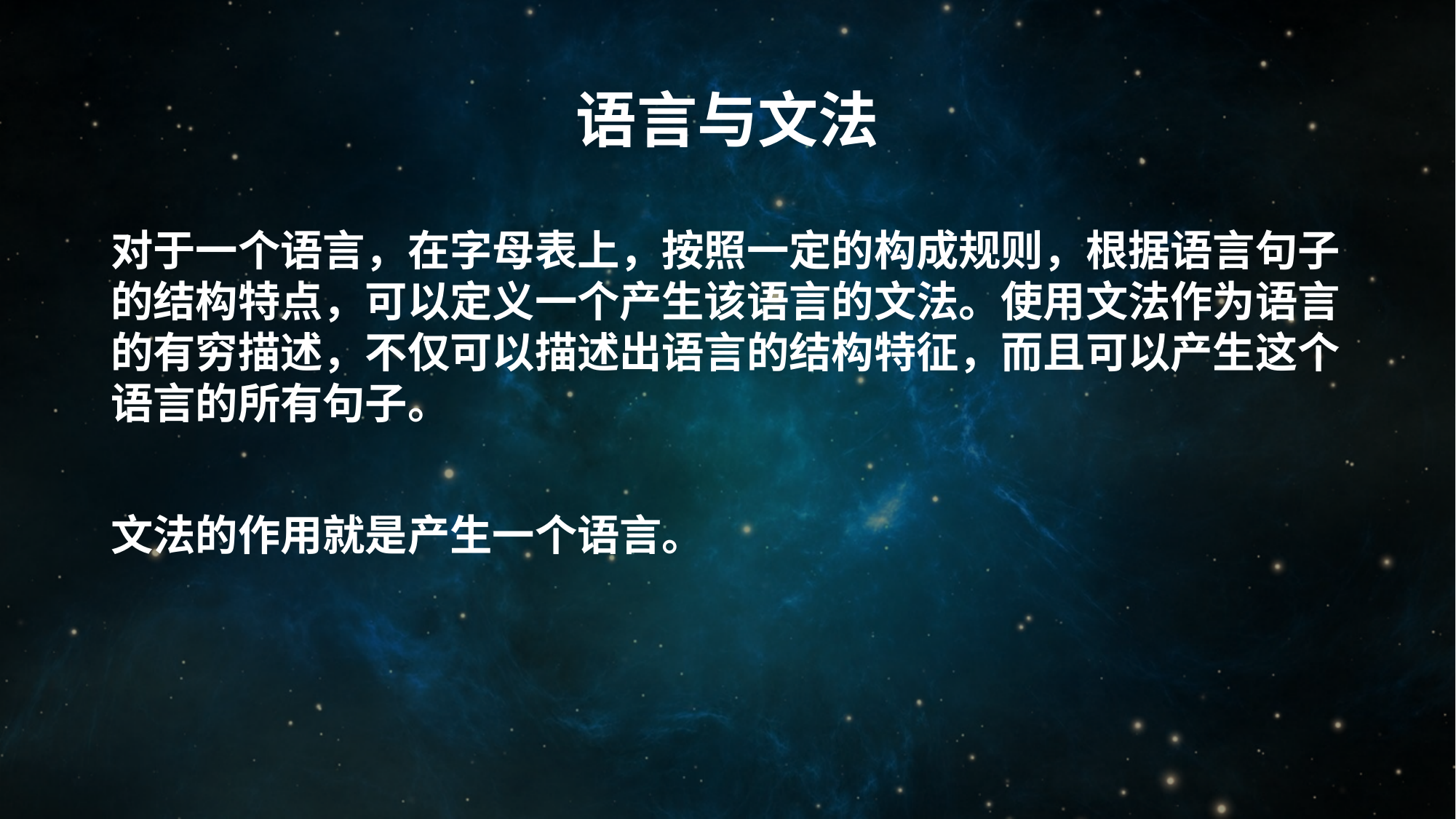

# 语言与文法
对于一个语言，在字母表上，按照一定的构成规则，根据语言句子的结构特点，可以定义一个产生该语言的文法。使用文法作为语言的有穷描述，不仅可以描述出语言的结构特征，而且可以产生这个语言的所有句子。

文法的作用就是产生一个语言。